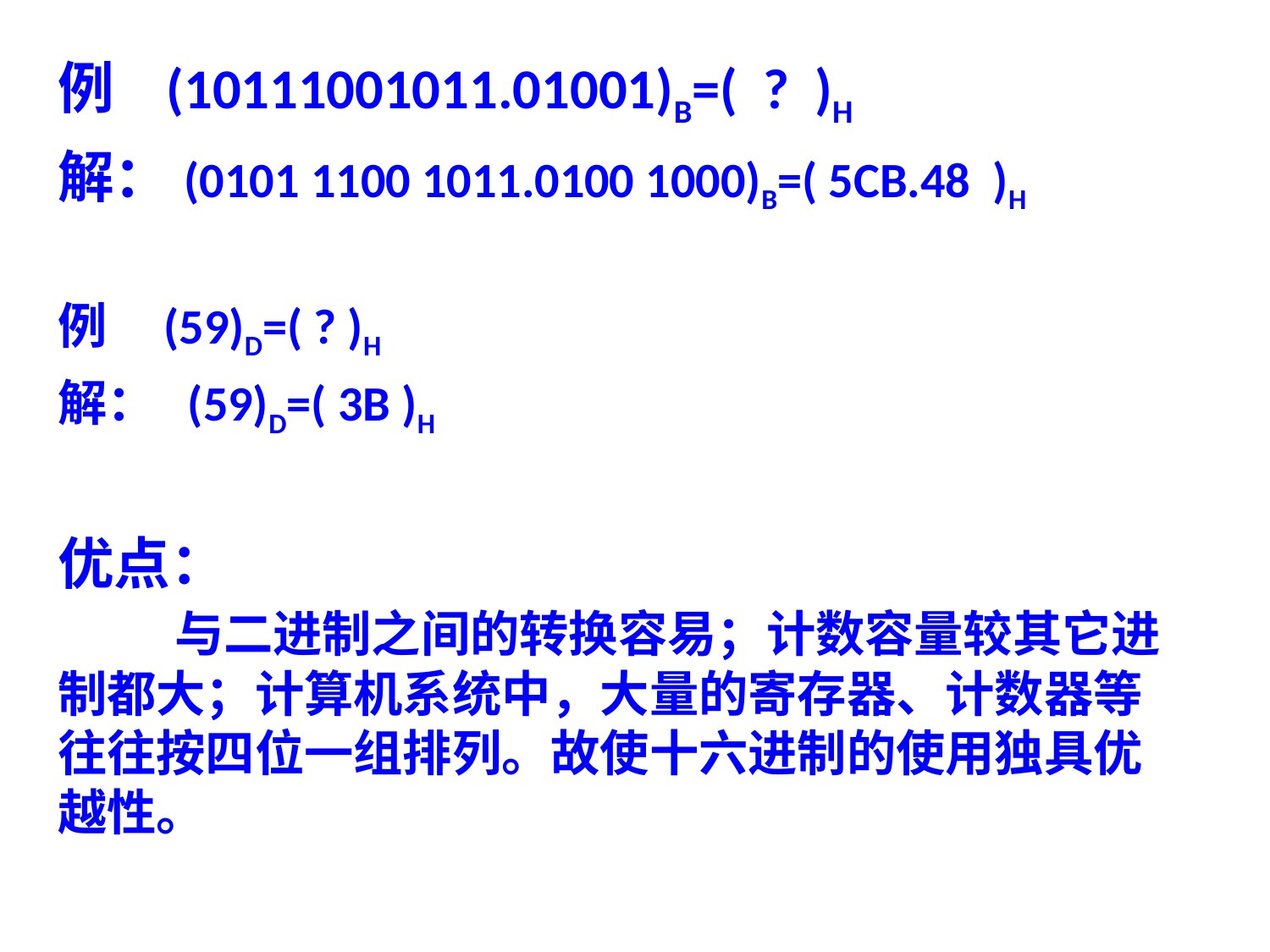

例   (10111001011.01001)B=(  ?  )H
解：(0101 1100 1011.0100 1000)B=( 5CB.48  )H

例    (59)D=( ? )H
解：   (59)D=( 3B )H

优点：
        与二进制之间的转换容易；计数容量较其它进
制都大；计算机系统中，大量的寄存器、计数器等
往往按四位一组排列。故使十六进制的使用独具优
越性。